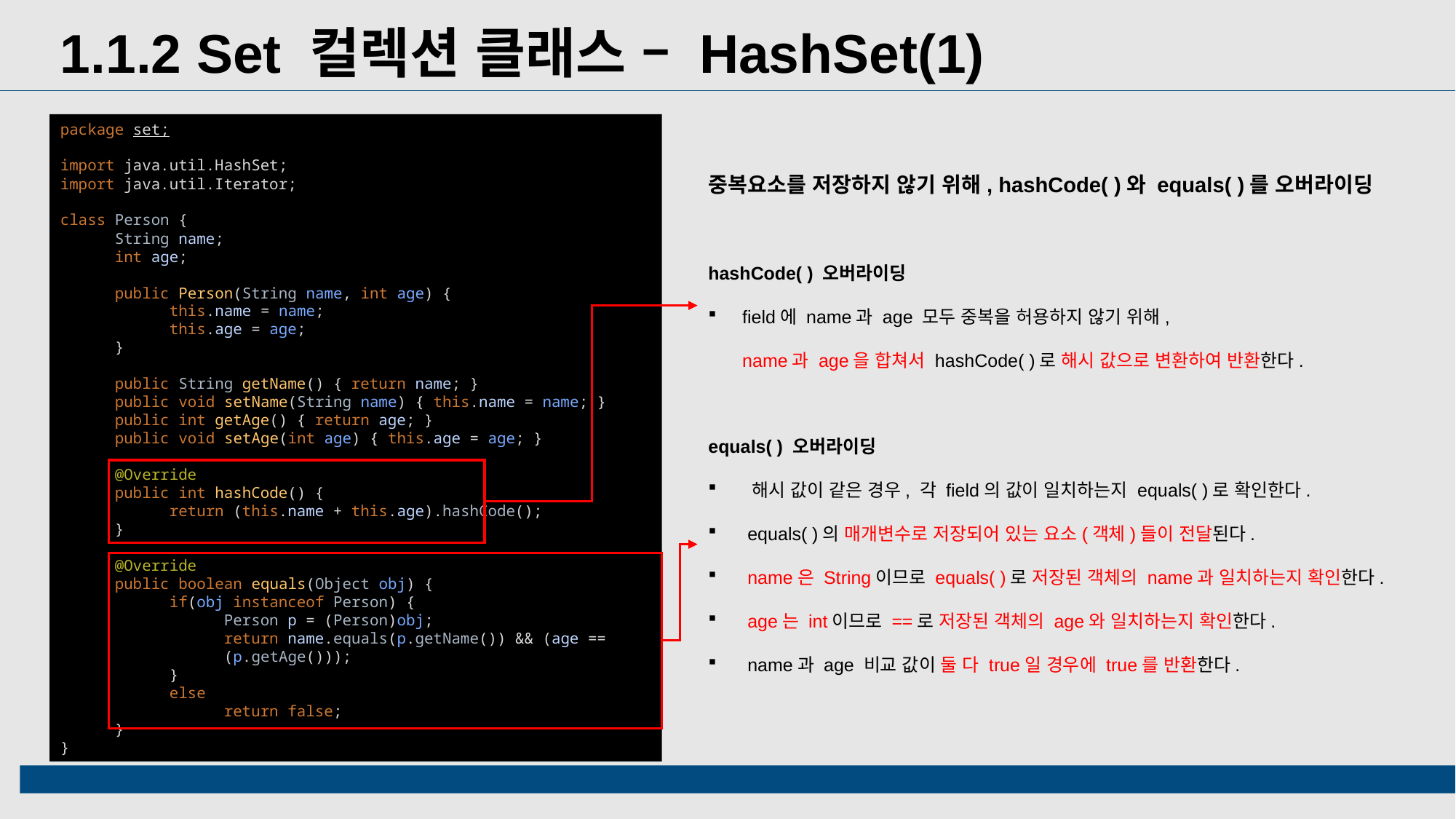

1.1.2 Set 컬렉션 클래스 – HashSet(1)
package set;

import java.util.HashSet;
import java.util.Iterator;

class Person {
String name;
int age;

public Person(String name, int age) {
this.name = name;
this.age = age;
}

public String getName() { return name; }
public void setName(String name) { this.name = name; }
public int getAge() { return age; }
public void setAge(int age) { this.age = age; }

@Override
public int hashCode() {
return (this.name + this.age).hashCode();
}

@Override
public boolean equals(Object obj) {
if(obj instanceof Person) {
Person p = (Person)obj;
return name.equals(p.getName()) && (age == (p.getAge()));
}
else
return false;
}
}
중복요소를 저장하지 않기 위해, hashCode( )와 equals( )를 오버라이딩
hashCode( ) 오버라이딩
field에 name과 age 모두 중복을 허용하지 않기 위해,                         name과 age을 합쳐서 hashCode( )로 해시 값으로 변환하여 반환한다.
equals( ) 오버라이딩
 해시 값이 같은 경우, 각 field의 값이 일치하는지 equals( )로 확인한다.
 equals( )의 매개변수로 저장되어 있는 요소(객체)들이 전달된다.
 name은 String이므로 equals( )로 저장된 객체의 name과 일치하는지 확인한다.
 age는 int이므로 ==로 저장된 객체의 age와 일치하는지 확인한다.
 name과 age 비교 값이 둘 다 true일 경우에 true를 반환한다.